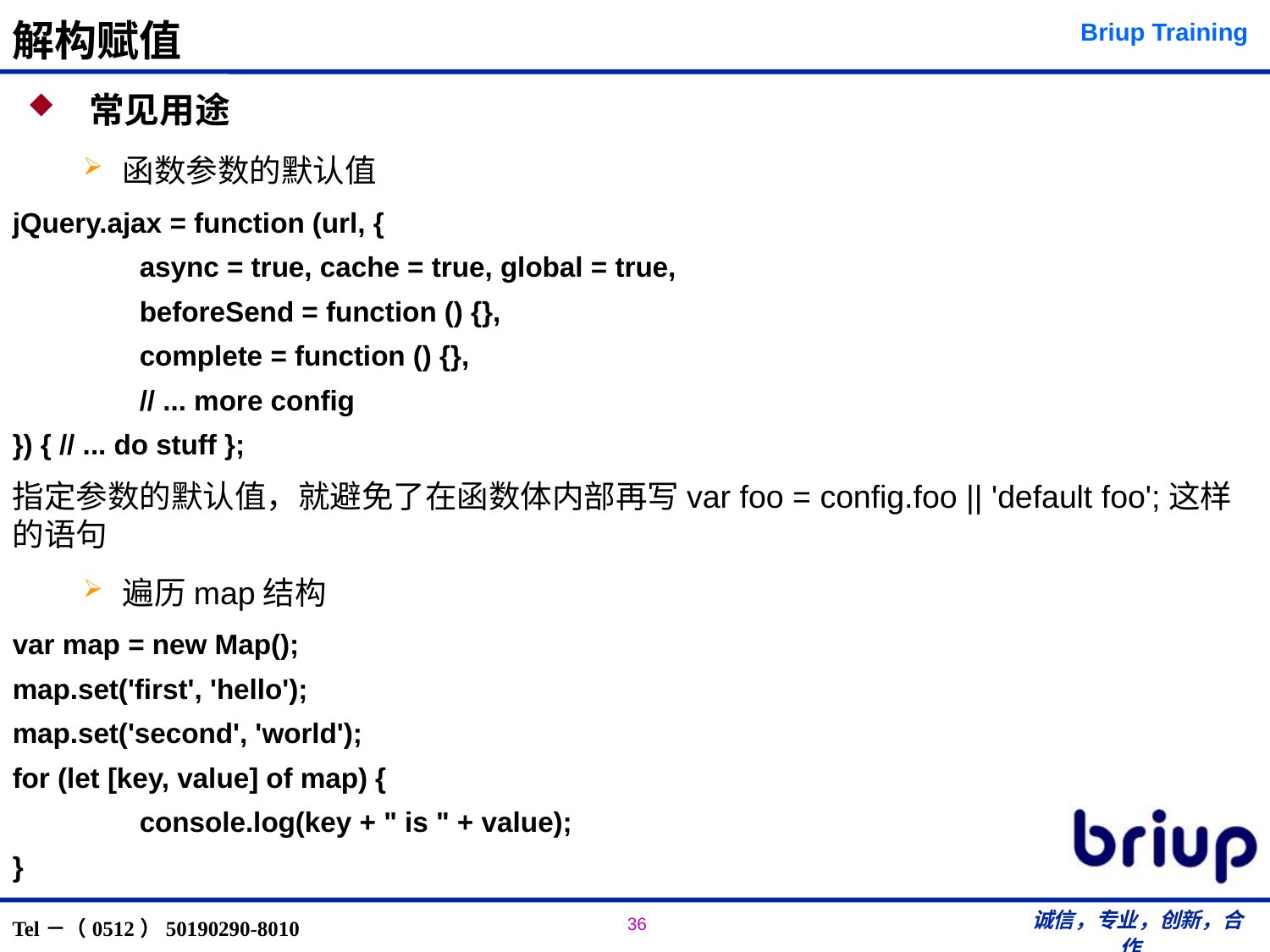

# 解构赋值
 常见用途
函数参数的默认值
jQuery.ajax = function (url, {
	async = true, cache = true, global = true,
	beforeSend = function () {},
	complete = function () {},
	// ... more config
}) { // ... do stuff };
指定参数的默认值，就避免了在函数体内部再写var foo = config.foo || 'default foo';这样的语句
遍历map结构
var map = new Map();
map.set('first', 'hello');
map.set('second', 'world');
for (let [key, value] of map) {
	console.log(key + " is " + value);
}